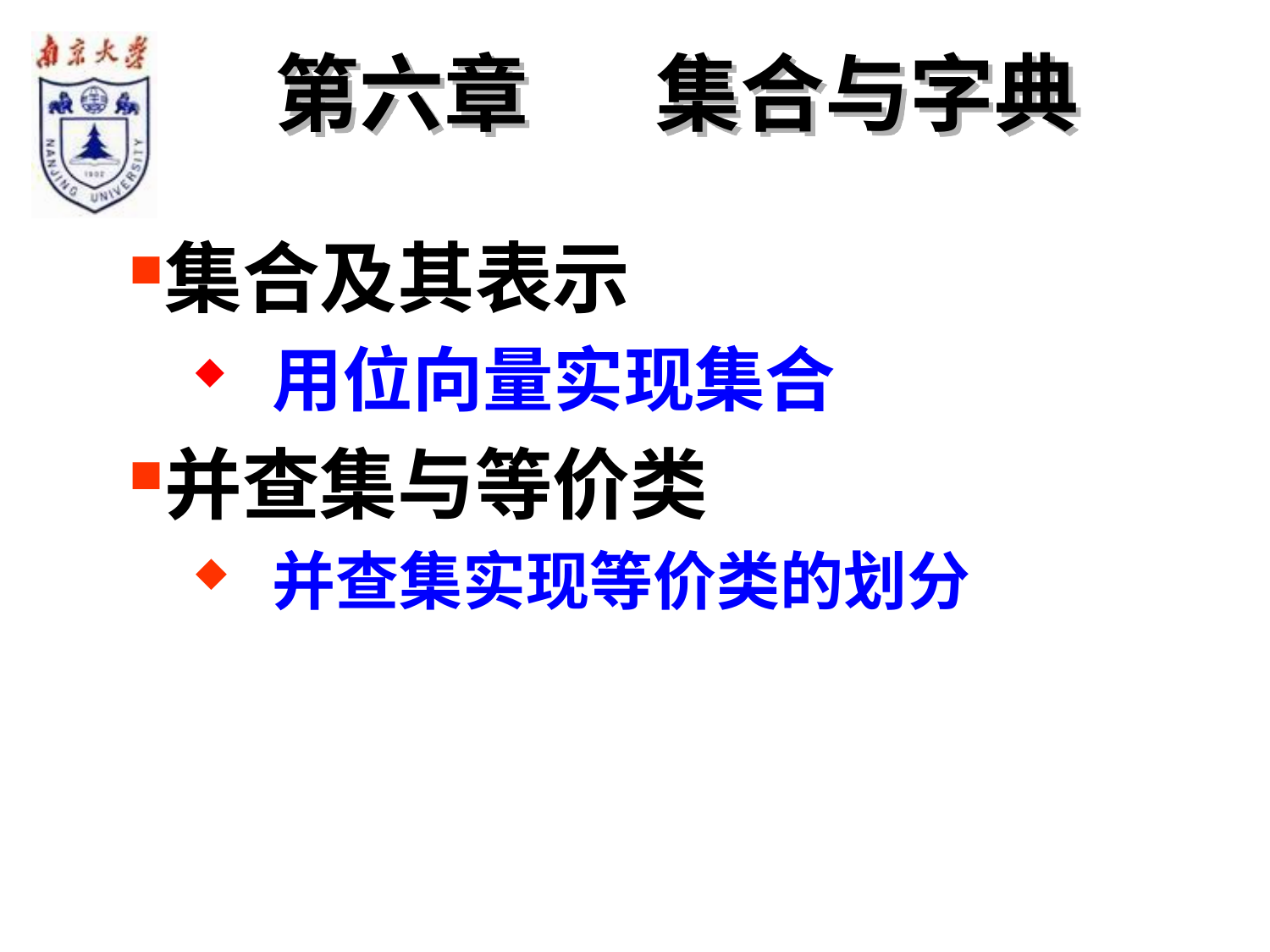

第六章 	集合与字典
集合及其表示
用位向量实现集合
并查集与等价类
并查集实现等价类的划分